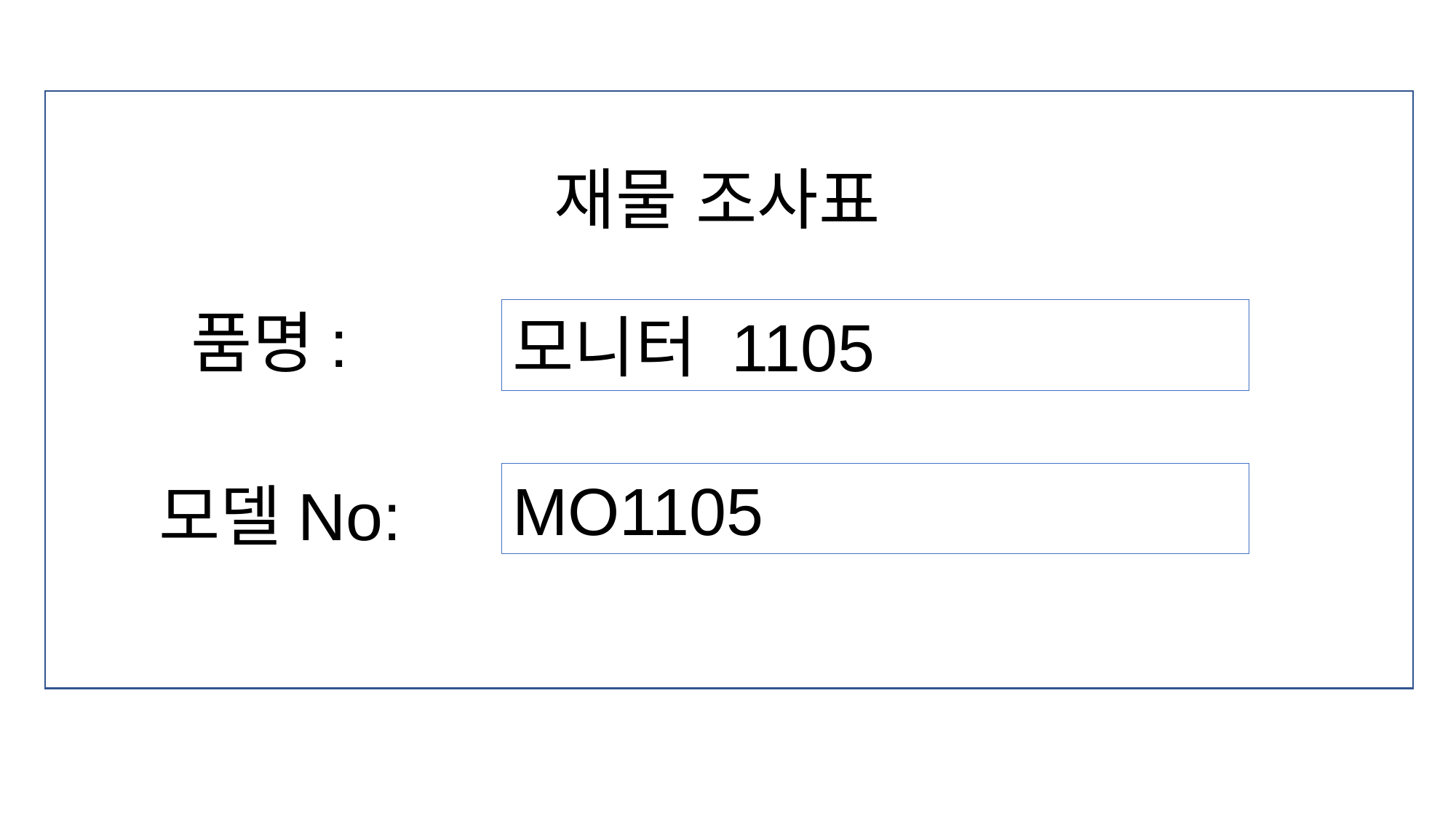

재물 조사표
품명:
모니터 1105
MO1105
모델No: